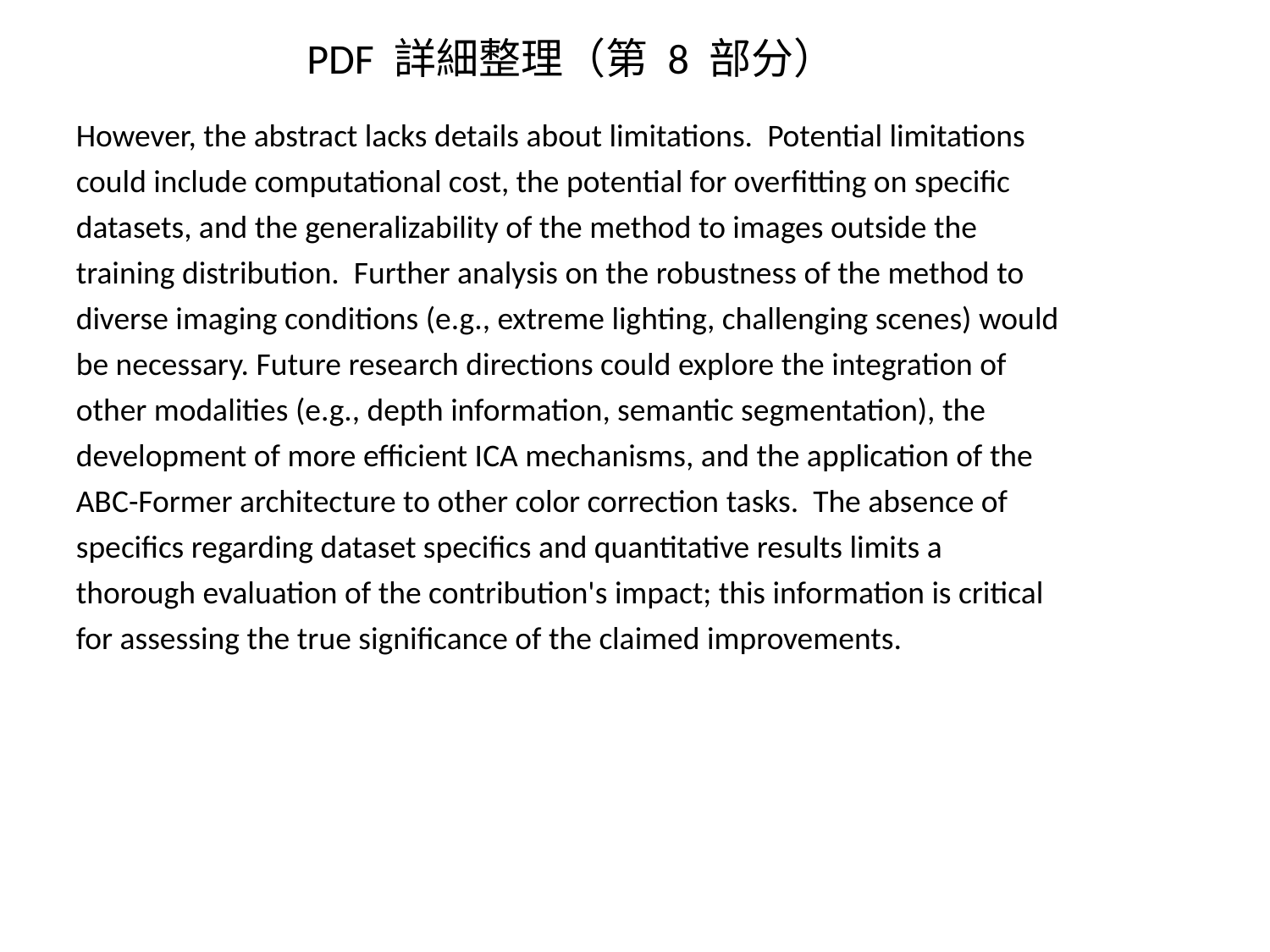

PDF 詳細整理（第 8 部分）

However, the abstract lacks details about limitations.  Potential limitations could include computational cost, the potential for overfitting on specific datasets, and the generalizability of the method to images outside the training distribution.  Further analysis on the robustness of the method to diverse imaging conditions (e.g., extreme lighting, challenging scenes) would be necessary. Future research directions could explore the integration of other modalities (e.g., depth information, semantic segmentation), the development of more efficient ICA mechanisms, and the application of the ABC-Former architecture to other color correction tasks.  The absence of specifics regarding dataset specifics and quantitative results limits a thorough evaluation of the contribution's impact; this information is critical for assessing the true significance of the claimed improvements.